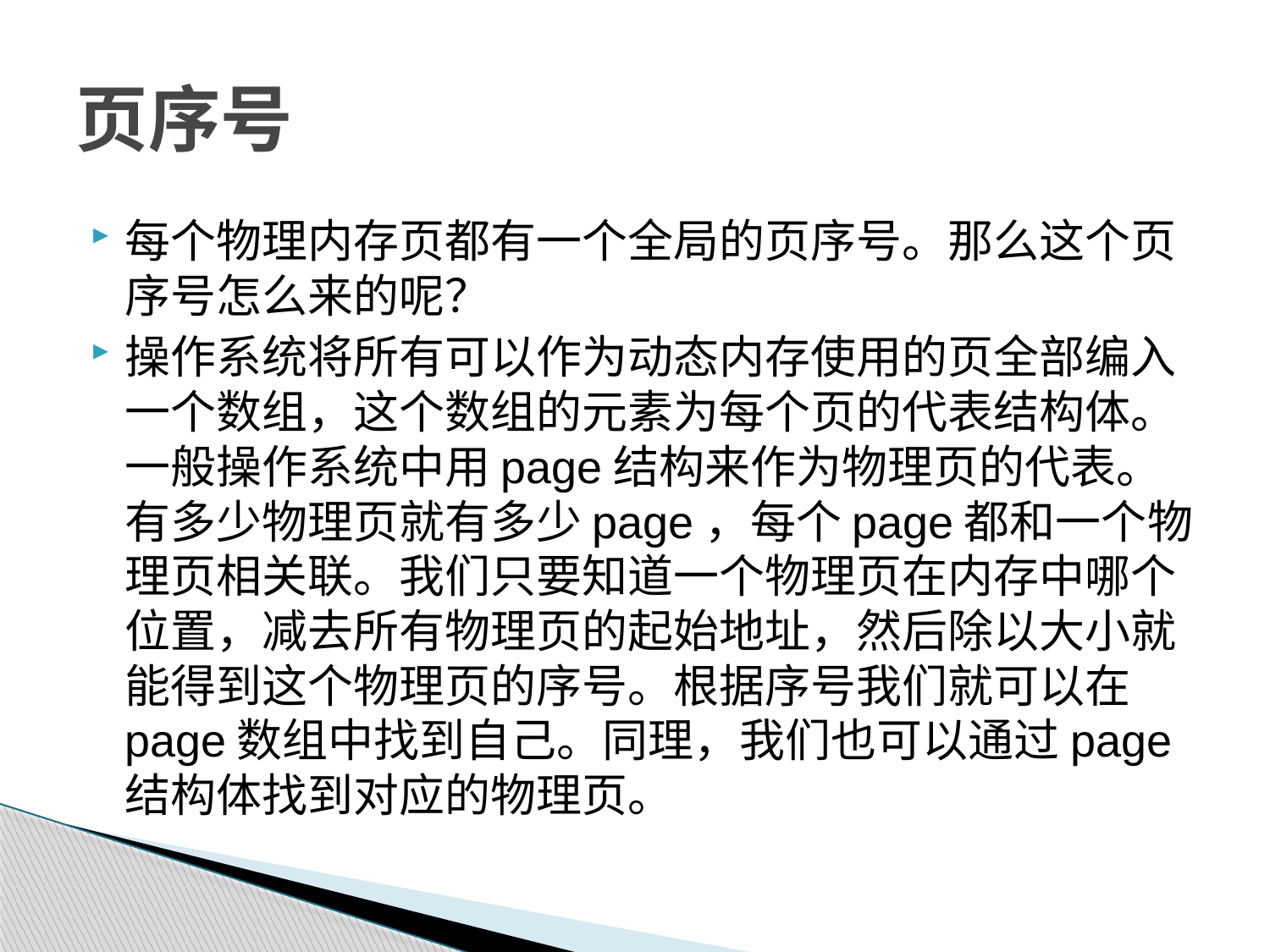

# 页序号
每个物理内存页都有一个全局的页序号。那么这个页序号怎么来的呢？
操作系统将所有可以作为动态内存使用的页全部编入一个数组，这个数组的元素为每个页的代表结构体。一般操作系统中用page结构来作为物理页的代表。有多少物理页就有多少page，每个page都和一个物理页相关联。我们只要知道一个物理页在内存中哪个位置，减去所有物理页的起始地址，然后除以大小就能得到这个物理页的序号。根据序号我们就可以在page数组中找到自己。同理，我们也可以通过page结构体找到对应的物理页。